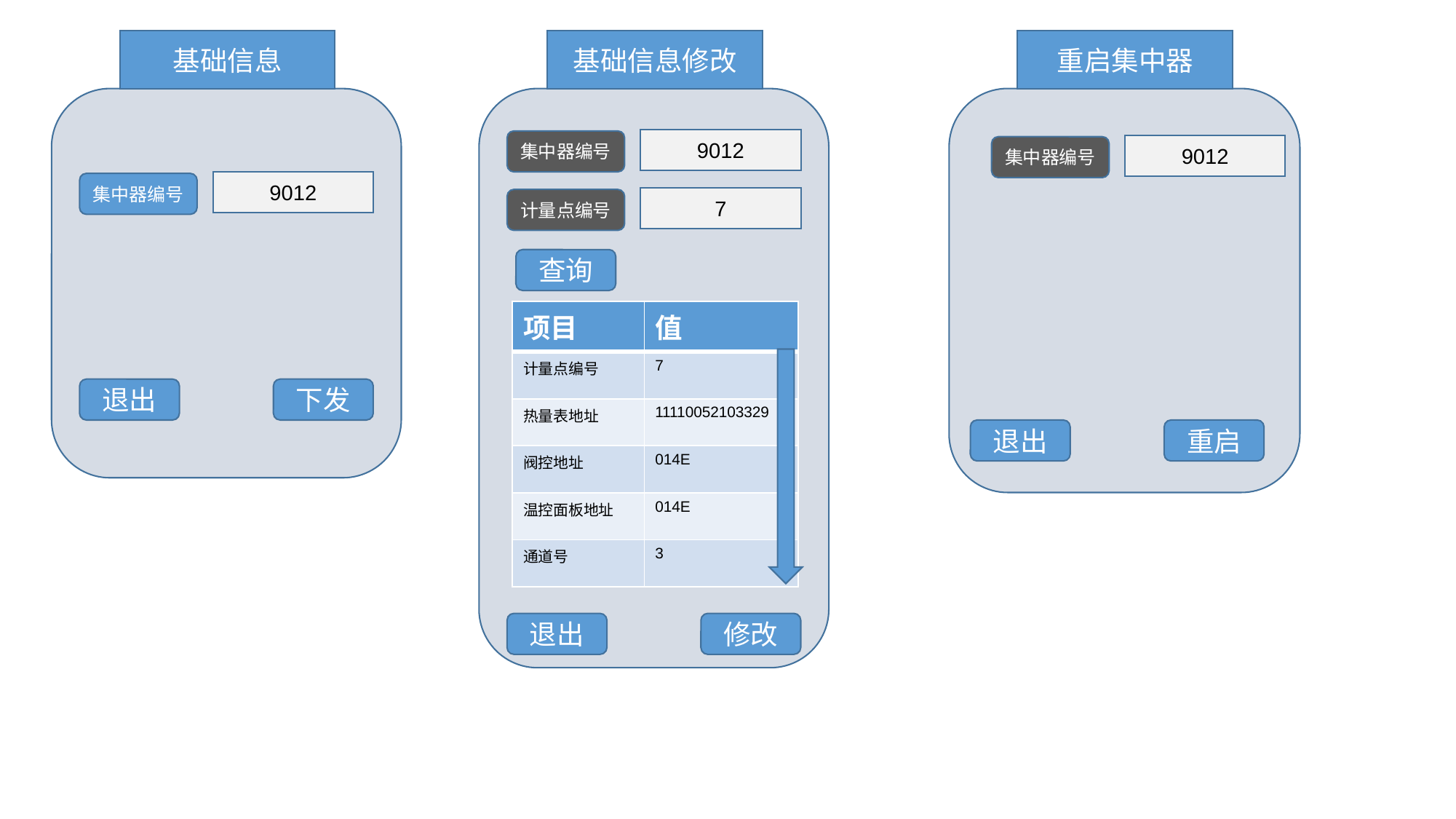

基础信息
基础信息修改
重启集中器

9012
集中器编号
9012
集中器编号
9012
集中器编号
7
计量点编号
查询
| 项目 | 值 |
| --- | --- |
| 计量点编号 | 7 |
| 热量表地址 | 11110052103329 |
| 阀控地址 | 014E |
| 温控面板地址 | 014E |
| 通道号 | 3 |

退出
下发
退出
重启
退出
修改